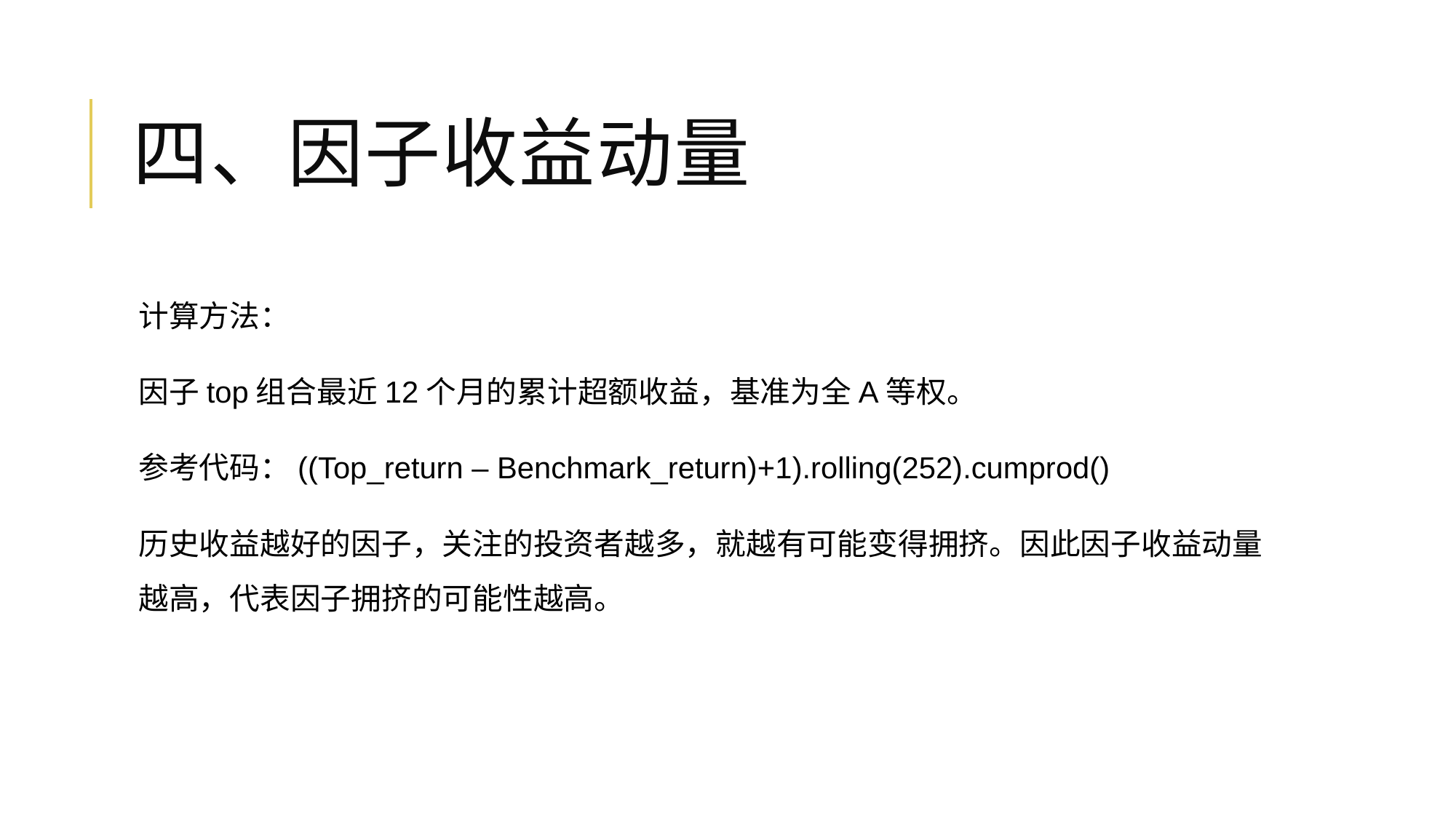

# 四、因子收益动量
计算方法：
因子top组合最近12个月的累计超额收益，基准为全A等权。
参考代码：((Top_return – Benchmark_return)+1).rolling(252).cumprod()
历史收益越好的因子，关注的投资者越多，就越有可能变得拥挤。因此因子收益动量越高，代表因子拥挤的可能性越高。